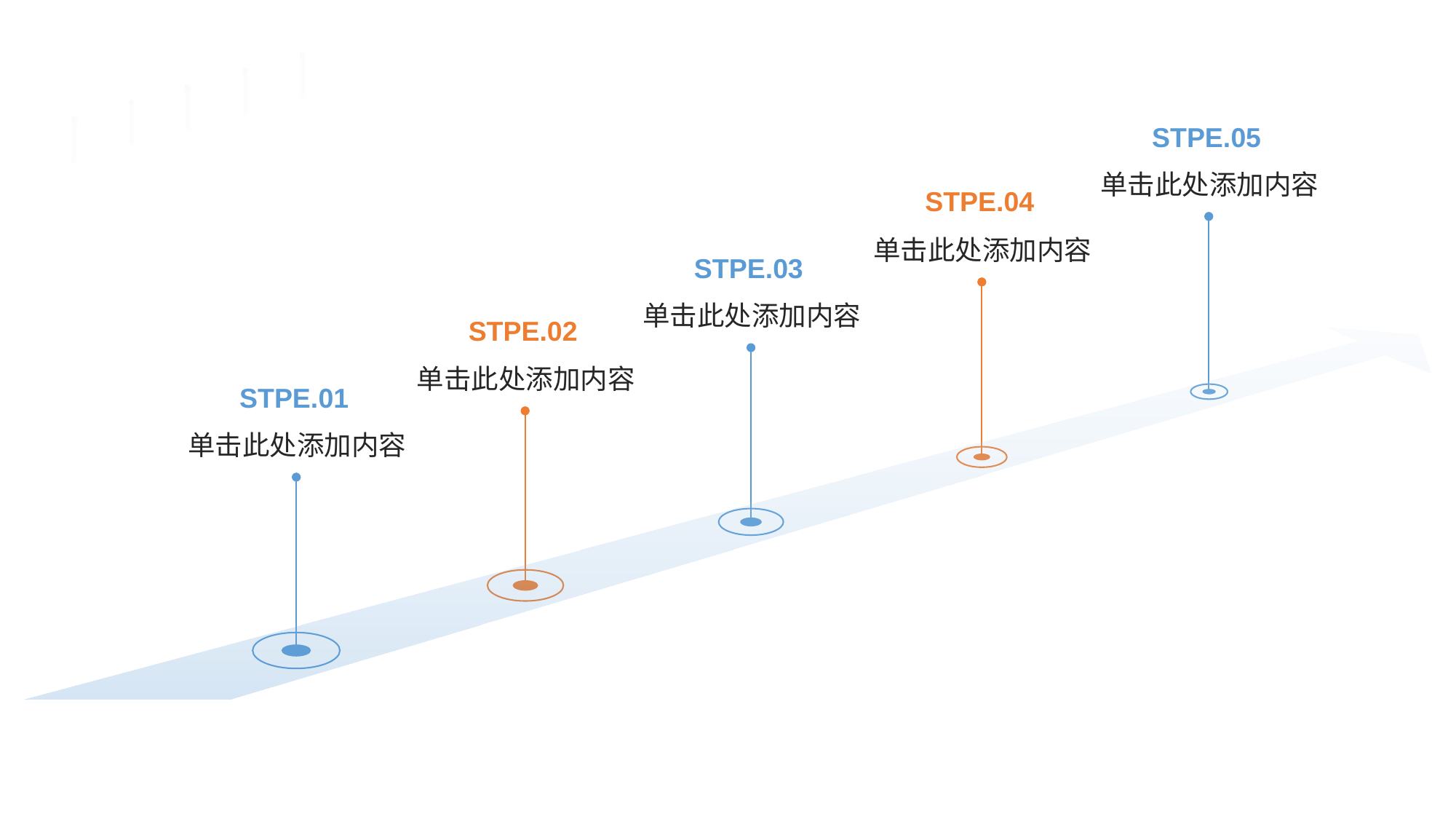

#
STPE.05
单击此处添加内容
STPE.04
单击此处添加内容
STPE.03
单击此处添加内容
STPE.02

单击此处添加内容
STPE.01

单击此处添加内容